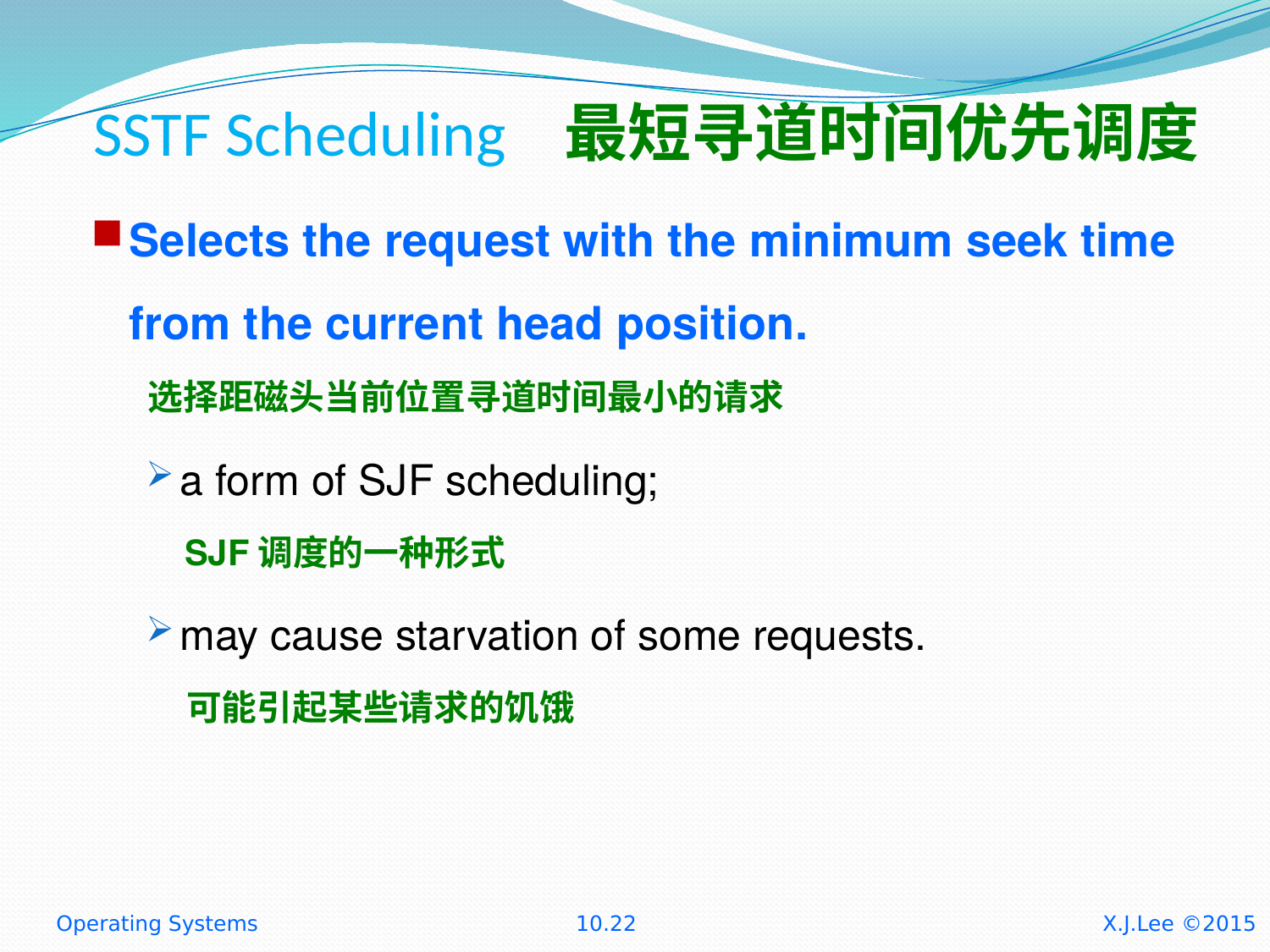

# SSTF Scheduling   最短寻道时间优先调度
Selects the request with the minimum seek time from the current head position.
      选择距磁头当前位置寻道时间最小的请求
a form of SJF scheduling;
    SJF调度的一种形式
may cause starvation of some requests.
    可能引起某些请求的饥饿
Operating Systems
10.22
X.J.Lee ©2015